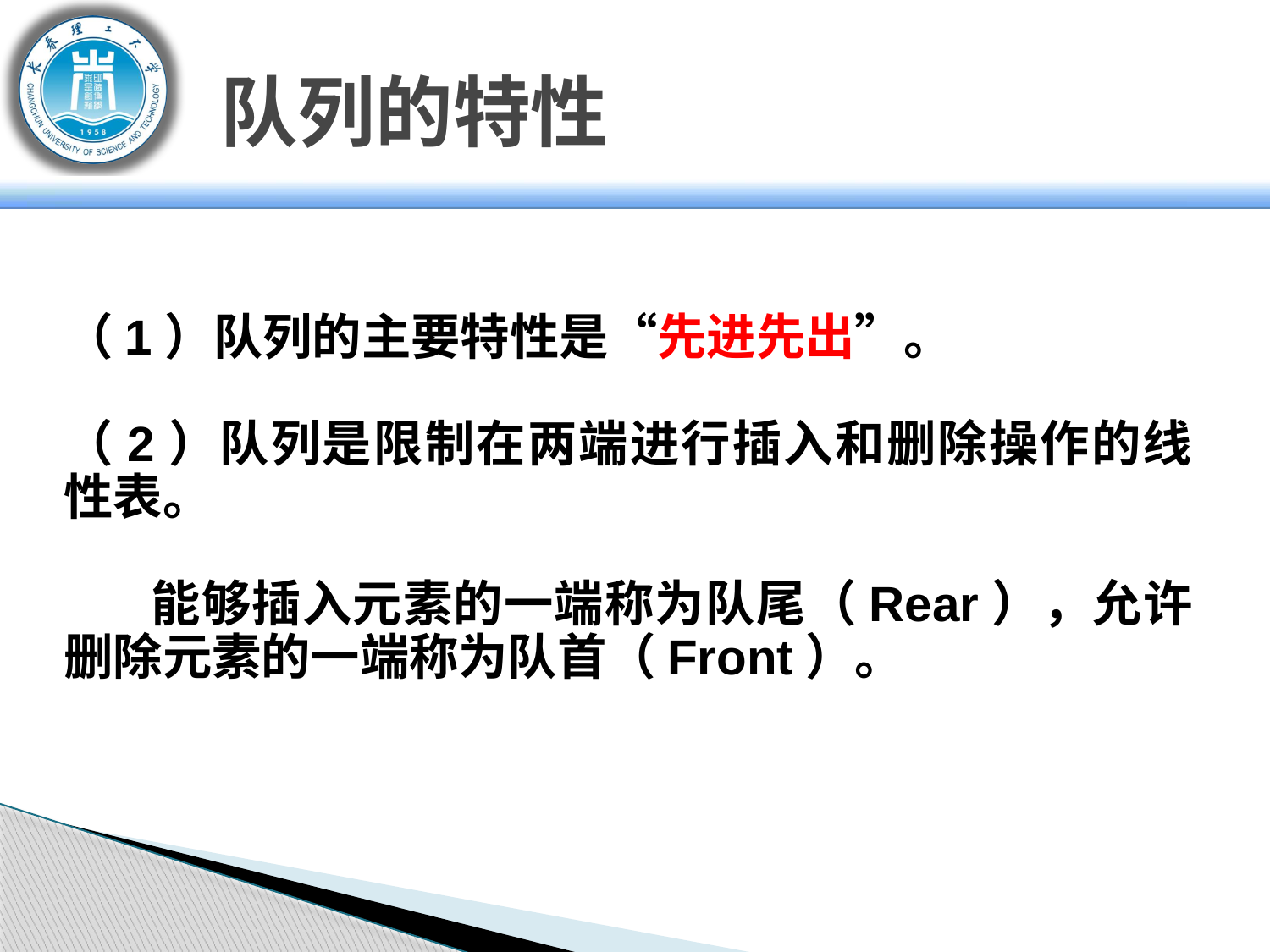

# 队列的特性
（1）队列的主要特性是“先进先出”。

（2）队列是限制在两端进行插入和删除操作的线性表。

      能够插入元素的一端称为队尾（Rear），允许删除元素的一端称为队首（Front）。